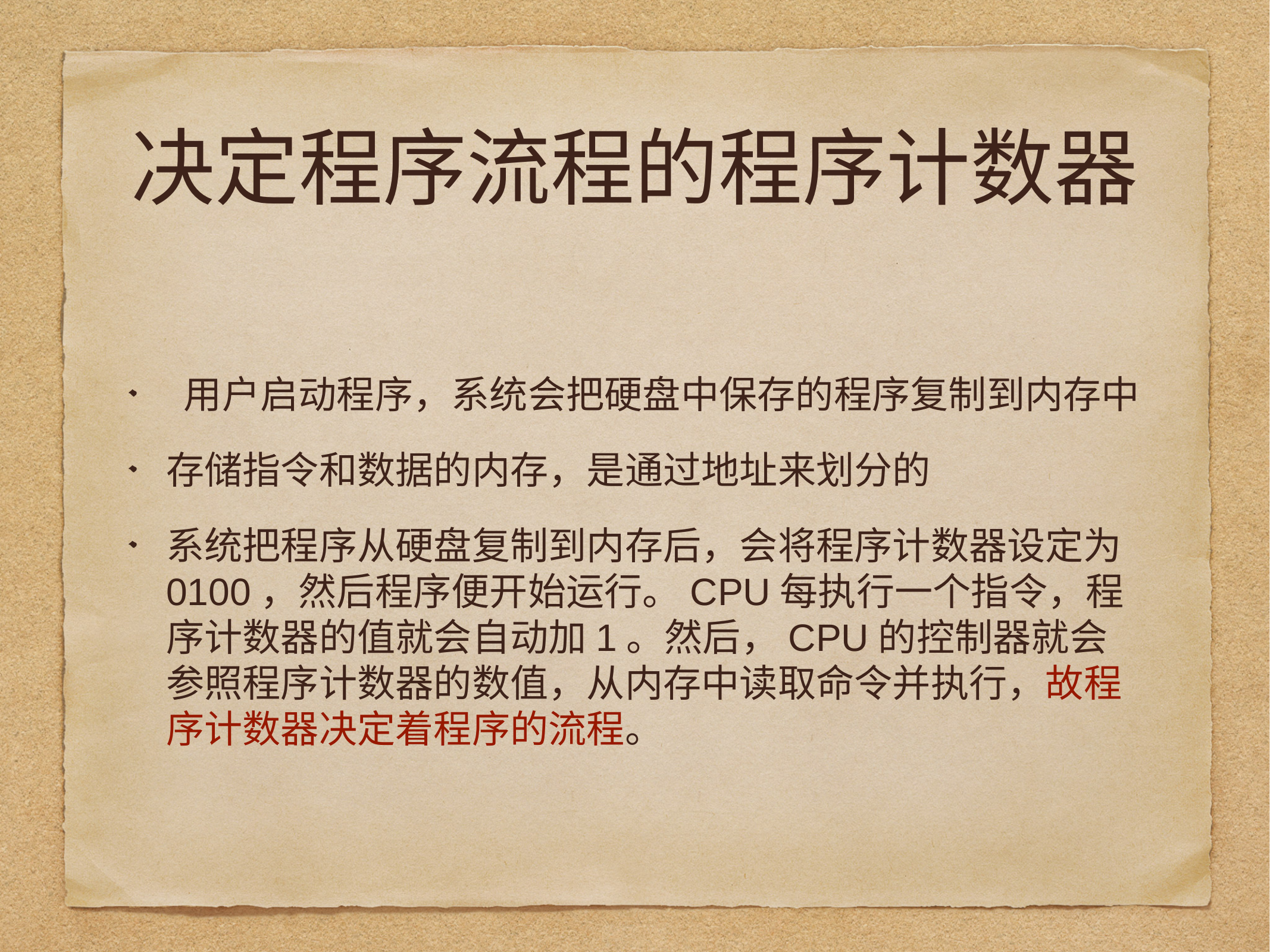

# 决定程序流程的程序计数器
 用户启动程序，系统会把硬盘中保存的程序复制到内存中
存储指令和数据的内存，是通过地址来划分的
系统把程序从硬盘复制到内存后，会将程序计数器设定为0100，然后程序便开始运行。CPU每执行一个指令，程序计数器的值就会自动加1。然后，CPU的控制器就会参照程序计数器的数值，从内存中读取命令并执行，故程序计数器决定着程序的流程。